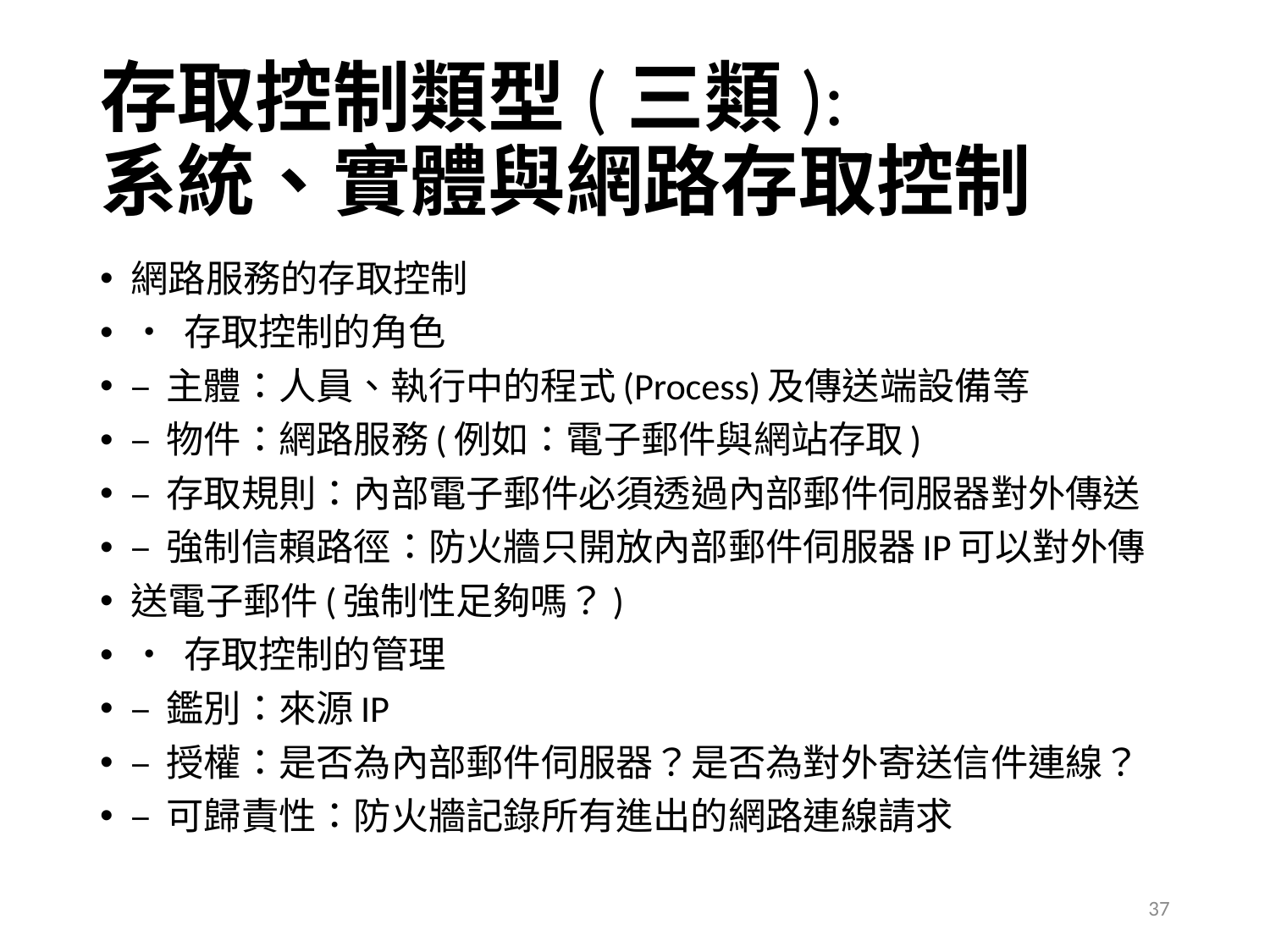

# 存取控制類型(三類): 系統、實體與網路存取控制
網路服務的存取控制
• 存取控制的角色
– 主體：人員、執行中的程式(Process)及傳送端設備等
– 物件：網路服務(例如：電子郵件與網站存取)
– 存取規則：內部電子郵件必須透過內部郵件伺服器對外傳送
– 強制信賴路徑：防火牆只開放內部郵件伺服器IP可以對外傳
送電子郵件(強制性足夠嗎？)
• 存取控制的管理
– 鑑別：來源IP
– 授權：是否為內部郵件伺服器？是否為對外寄送信件連線？
– 可歸責性：防火牆記錄所有進出的網路連線請求
37